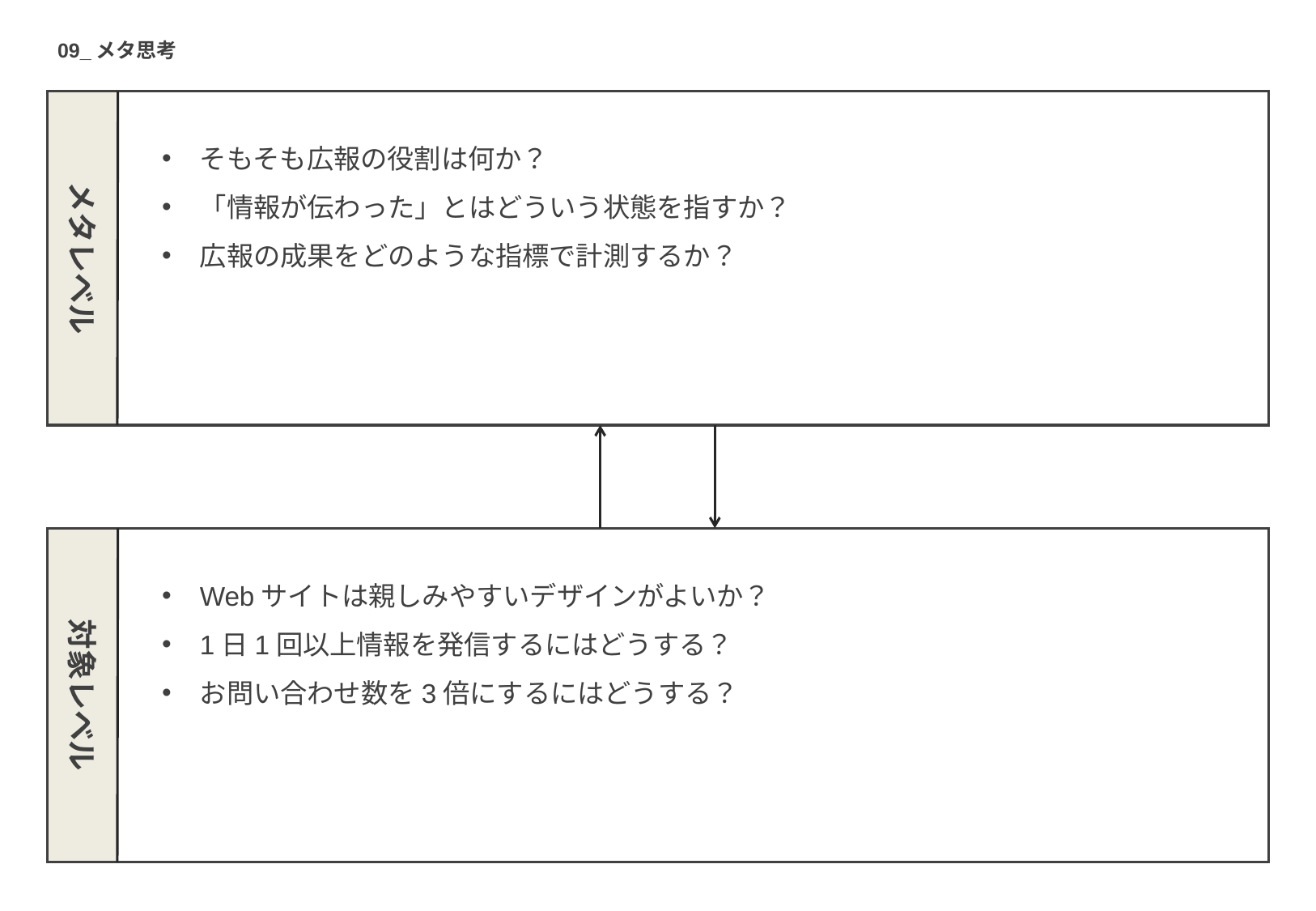

09_メタ思考

メタレベル
そもそも広報の役割は何か？
「情報が伝わった」とはどういう状態を指すか？
広報の成果をどのような指標で計測するか？

対象レベル
Webサイトは親しみやすいデザインがよいか？
1日1回以上情報を発信するにはどうする？
お問い合わせ数を3倍にするにはどうする？